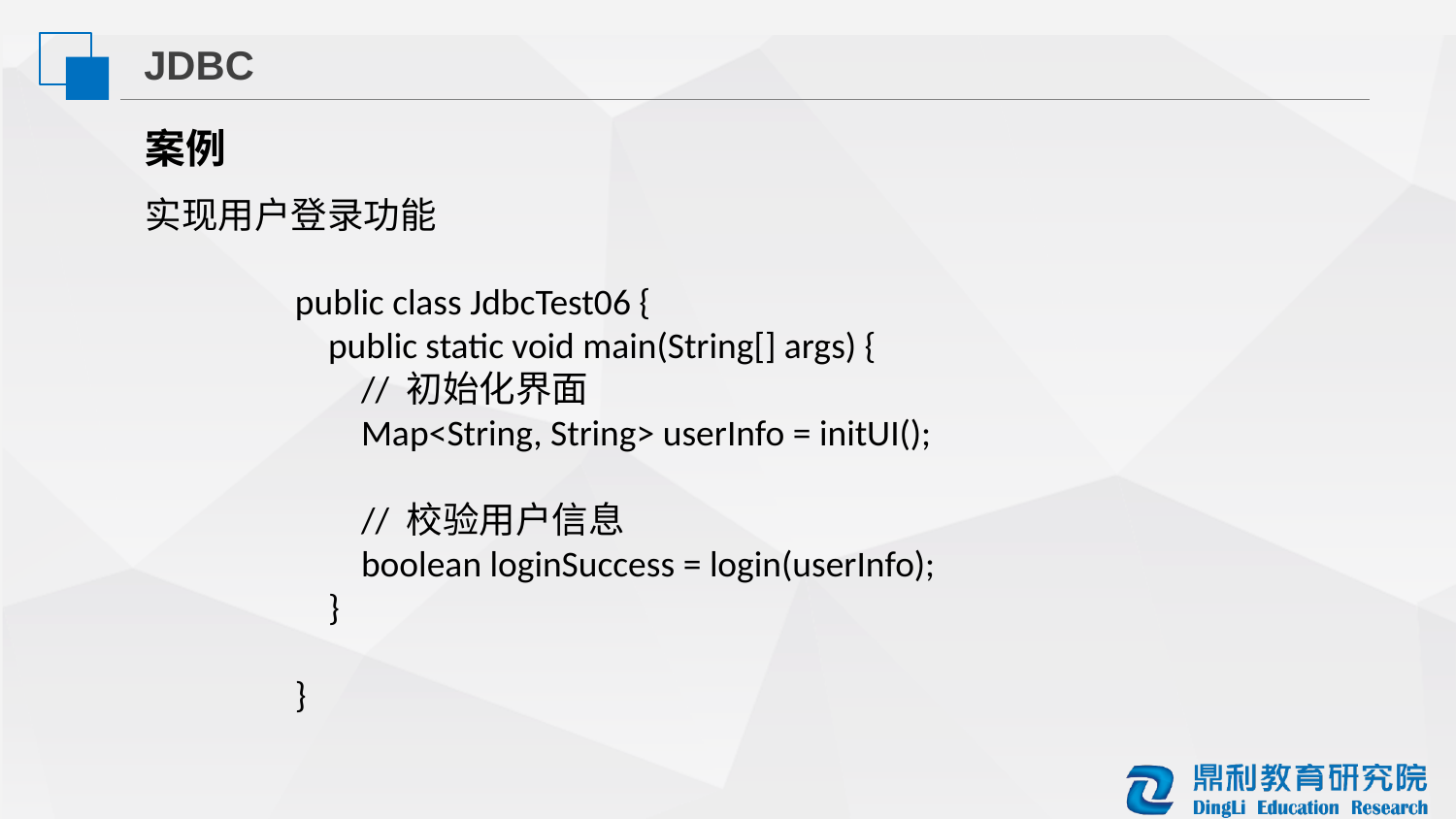

JDBC
案例
实现用户登录功能
public class JdbcTest06 {
    public static void main(String[] args) {
        // 初始化界面
        Map<String, String> userInfo = initUI();

        // 校验用户信息
        boolean loginSuccess = login(userInfo);
    }

}